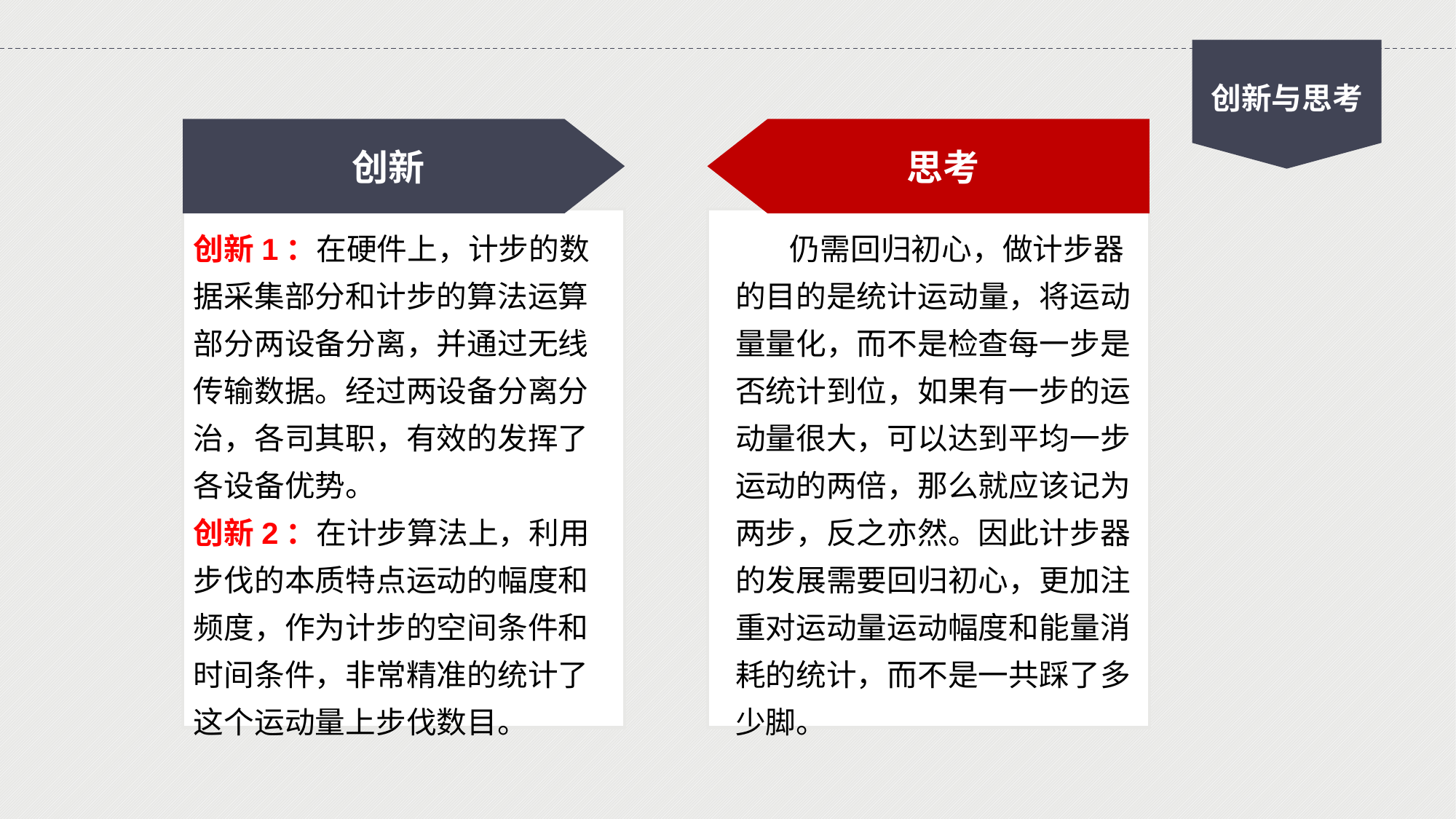

创新与思考
创新
思考

       仍需回归初心，做计步器的目的是统计运动量，将运动量量化，而不是检查每一步是否统计到位，如果有一步的运动量很大，可以达到平均一步运动的两倍，那么就应该记为两步，反之亦然。因此计步器的发展需要回归初心，更加注重对运动量运动幅度和能量消耗的统计，而不是一共踩了多少脚。
创新1：在硬件上，计步的数据采集部分和计步的算法运算部分两设备分离，并通过无线传输数据。经过两设备分离分治，各司其职，有效的发挥了各设备优势。
创新2：在计步算法上，利用步伐的本质特点运动的幅度和频度，作为计步的空间条件和时间条件，非常精准的统计了这个运动量上步伐数目。